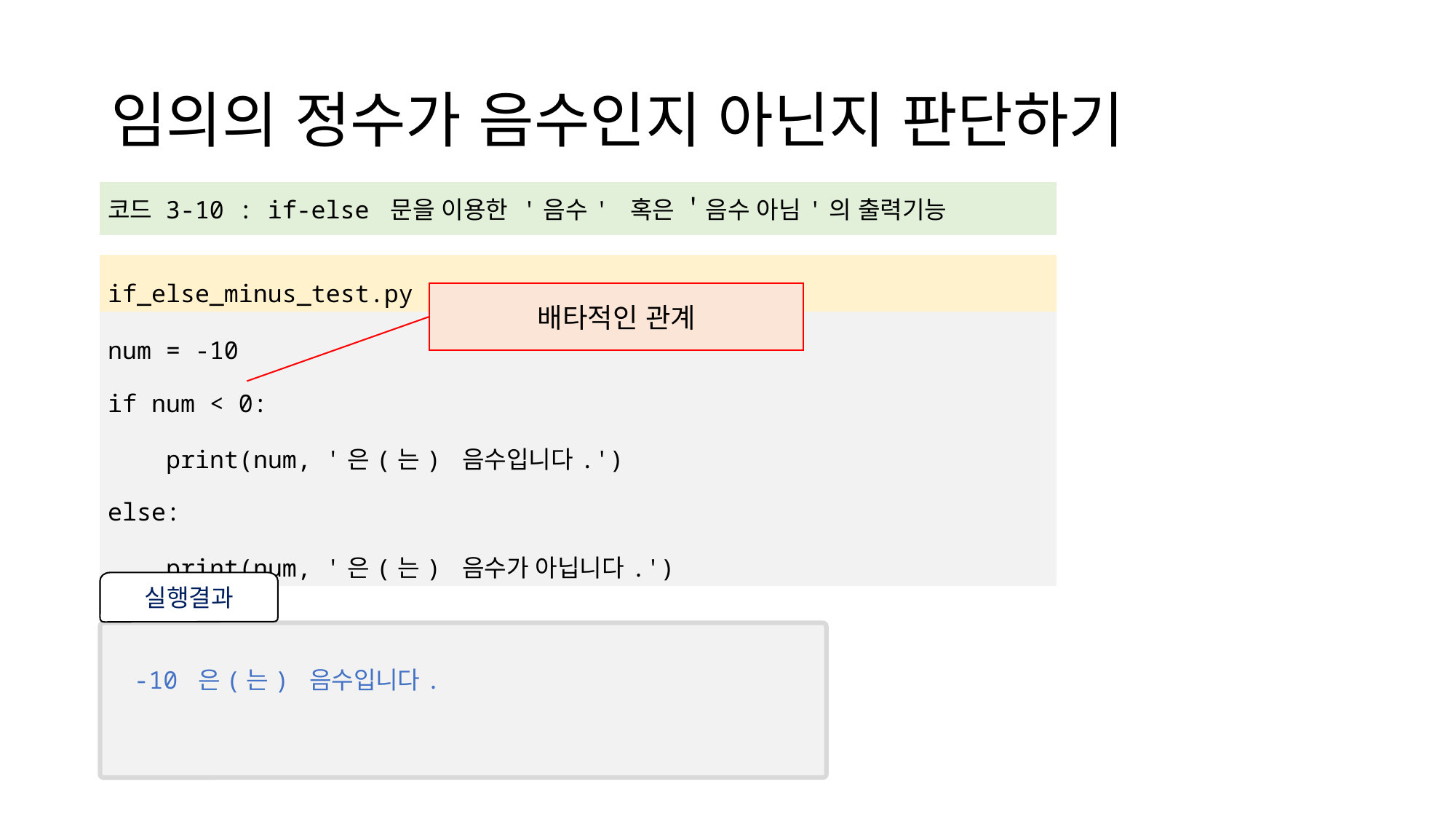

# 임의의 정수가 음수인지 아닌지 판단하기
| 코드 3-10 : if-else 문을 이용한 '음수' 혹은 ＇음수 아님'의 출력기능 |
| --- |
|  |
| if\_else\_minus\_test.py |
| num = -10 if num < 0: print(num, '은(는) 음수입니다.') else: print(num, '은(는) 음수가 아닙니다.') |
배타적인 관계

실행결과

-10 은(는) 음수입니다.